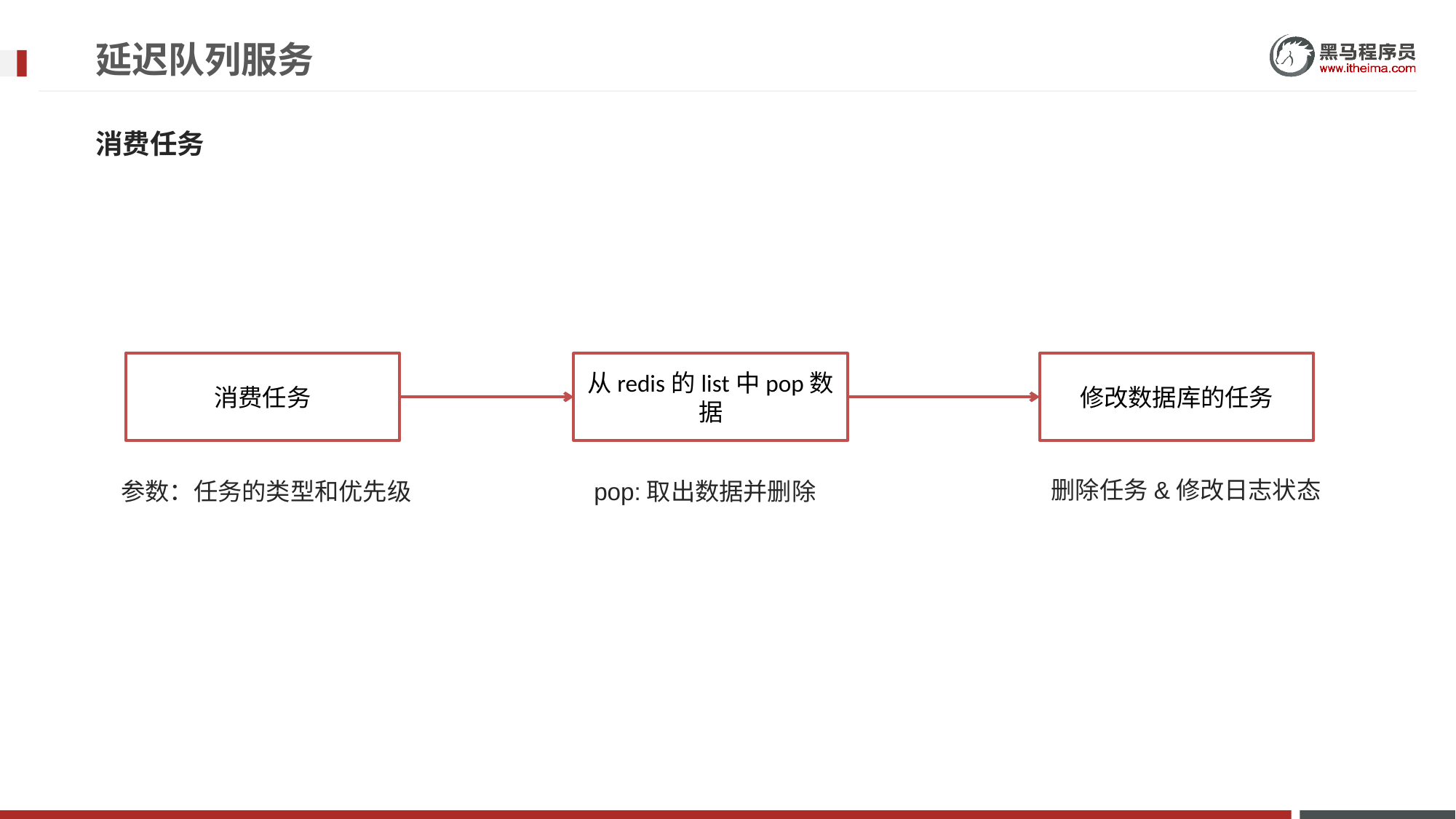

# 延迟队列服务
消费任务
修改数据库的任务
消费任务
从redis的list中pop数据
删除任务&修改日志状态
参数：任务的类型和优先级
pop:取出数据并删除